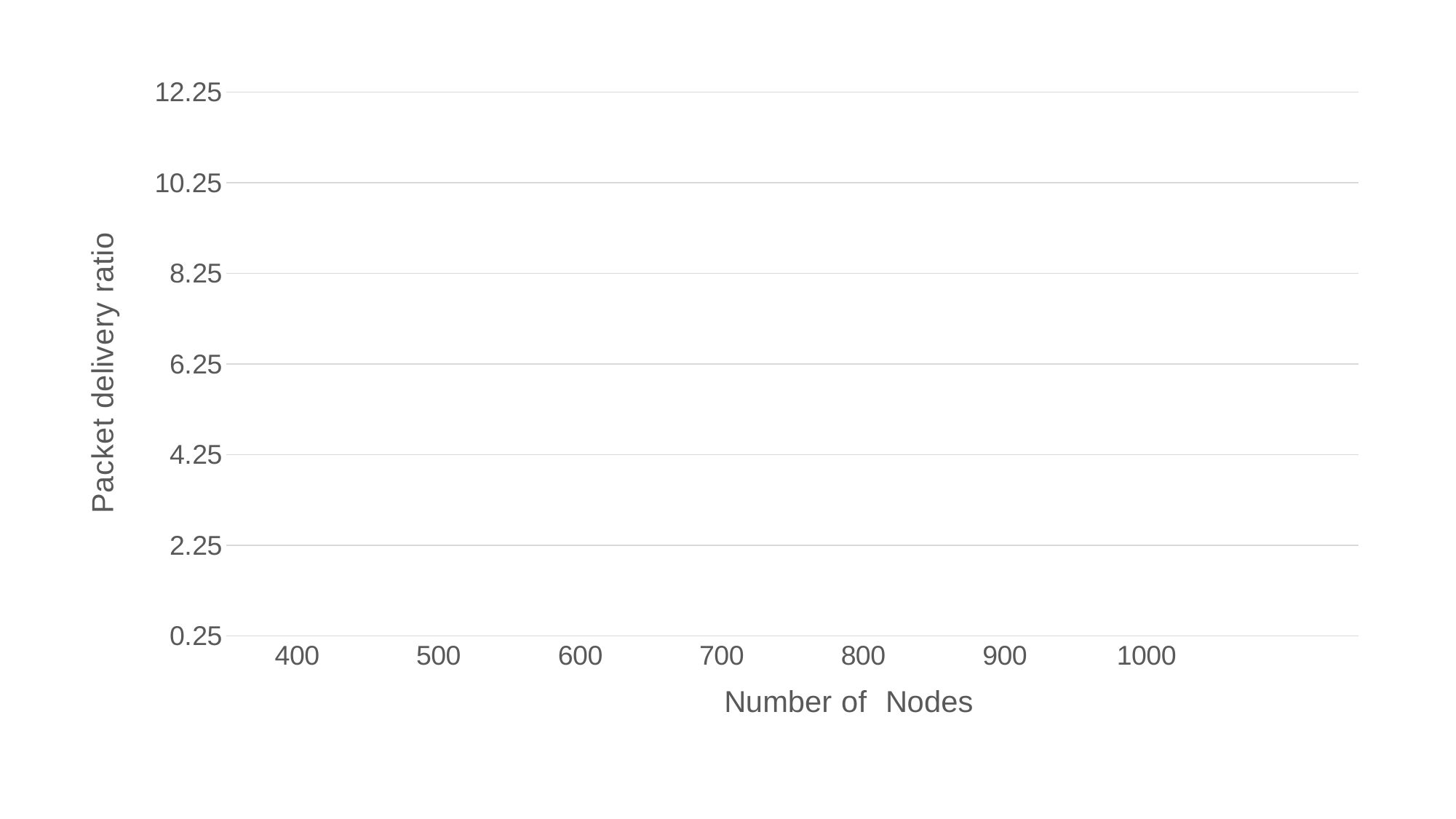

### Chart

| Category | SIGO  多 | LSGO   多 | SIGO   少 | LSGO  少 |
|---|---|---|---|---|
| 400 | 0.2789834 | 0.2789834 | 0.3162133 | 0.31624329999999995 |
| 500 | 0.36300000000000004 | 0.358 | 0.48999999999999994 | 0.48999999999999994 |
| 600 | 0.52 | 0.51 | 0.5349999999999999 | 0.525 |
| 700 | 0.57 | 0.5650000000000001 | 0.5711 | 0.5761000000000001 |
| 800 | 0.596 | 0.581 | 0.621 | 0.621 |
| 900 | 0.549 | 0.5389999999999999 | 0.5860000000000001 | 0.56111 |
| 1000 | 0.6010000000000001 | 0.5911 | 0.612 | 0.602 |